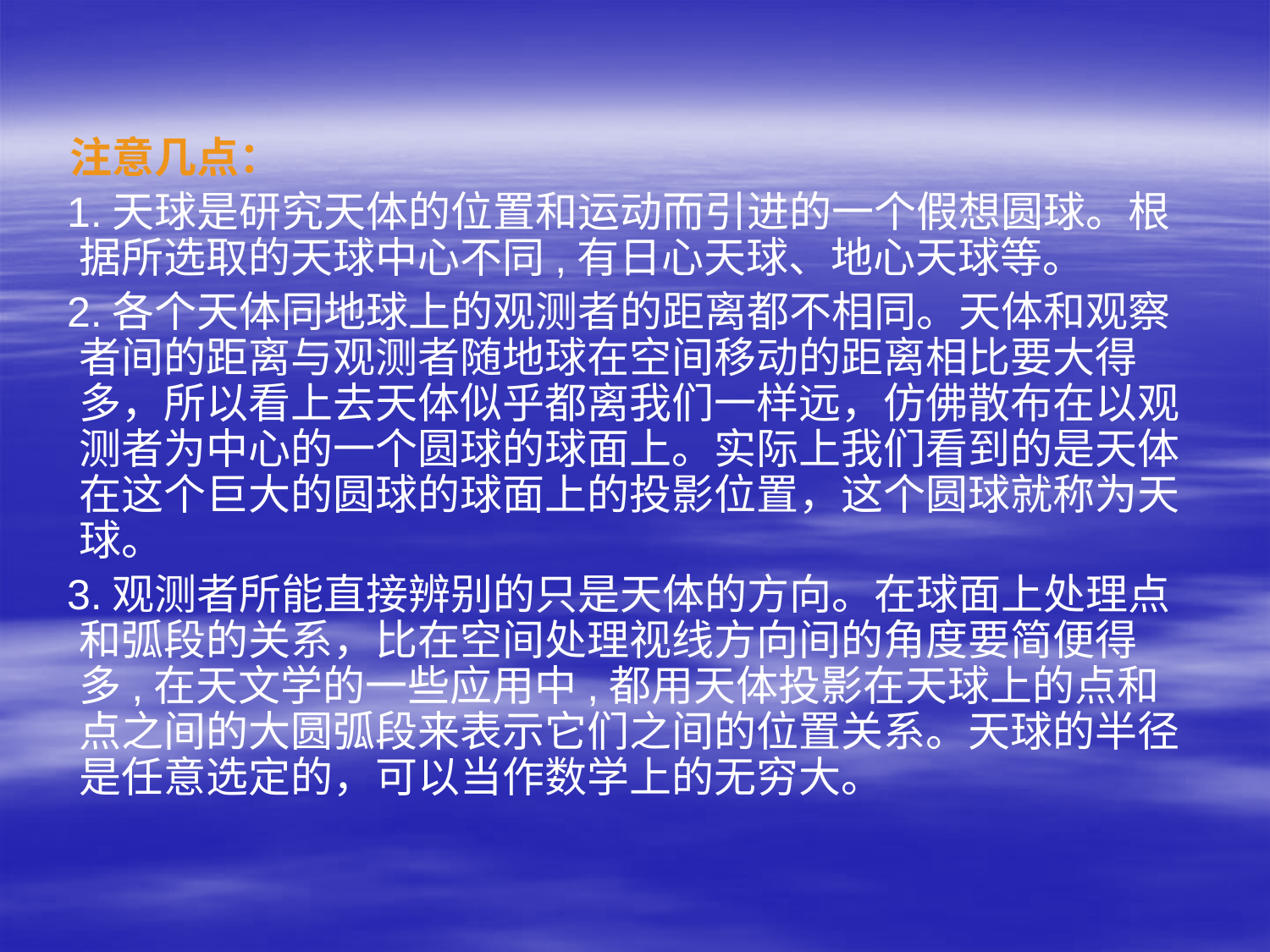

注意几点：
   1.天球是研究天体的位置和运动而引进的一个假想圆球。根据所选取的天球中心不同,有日心天球、地心天球等。
   2.各个天体同地球上的观测者的距离都不相同。天体和观察者间的距离与观测者随地球在空间移动的距离相比要大得多，所以看上去天体似乎都离我们一样远，仿佛散布在以观测者为中心的一个圆球的球面上。实际上我们看到的是天体在这个巨大的圆球的球面上的投影位置，这个圆球就称为天球。
   3.观测者所能直接辨别的只是天体的方向。在球面上处理点和弧段的关系，比在空间处理视线方向间的角度要简便得多,在天文学的一些应用中,都用天体投影在天球上的点和点之间的大圆弧段来表示它们之间的位置关系。天球的半径是任意选定的，可以当作数学上的无穷大。